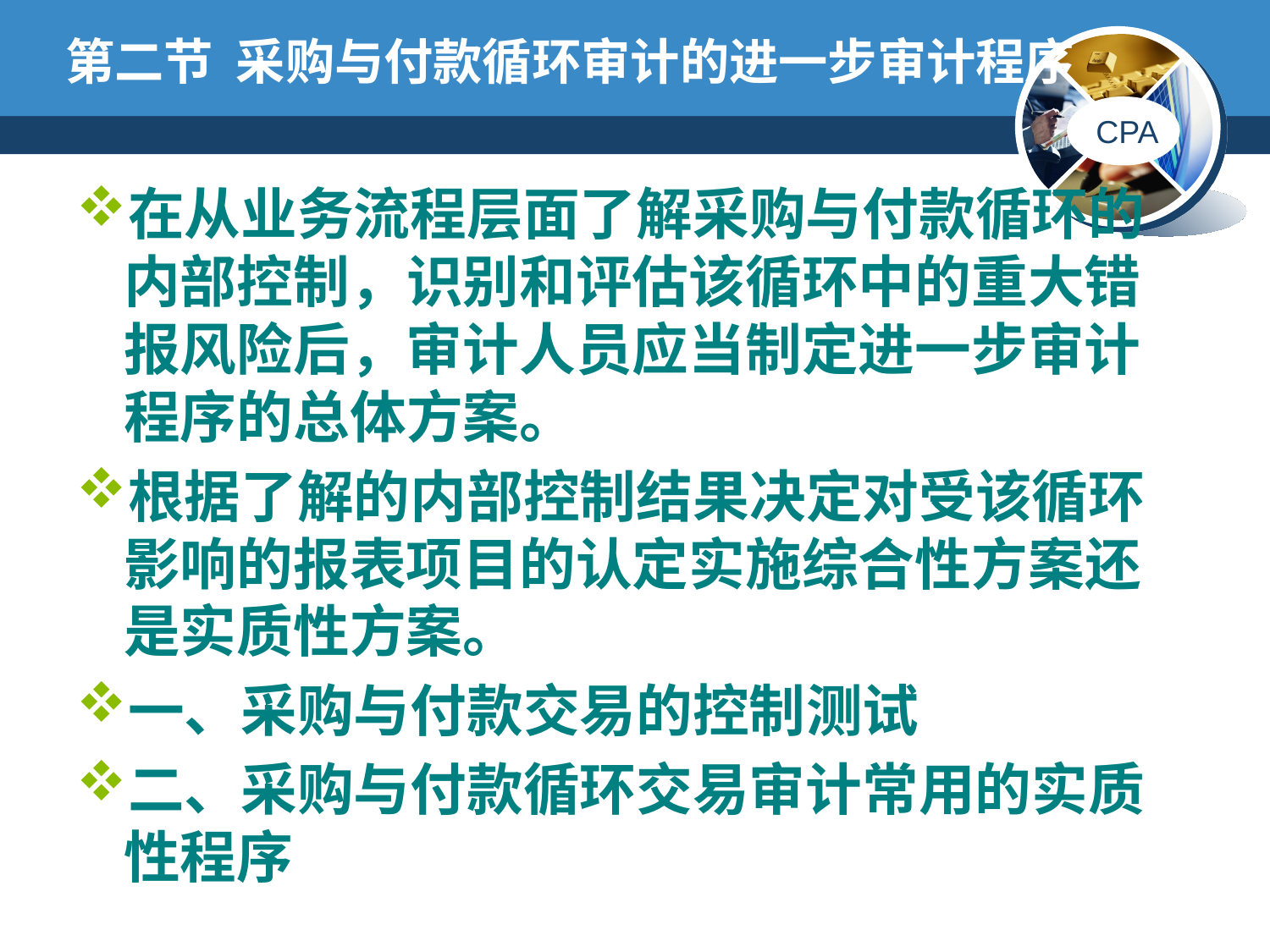

# 第二节  采购与付款循环审计的进一步审计程序
在从业务流程层面了解采购与付款循环的内部控制，识别和评估该循环中的重大错报风险后，审计人员应当制定进一步审计程序的总体方案。
根据了解的内部控制结果决定对受该循环影响的报表项目的认定实施综合性方案还是实质性方案。
一、采购与付款交易的控制测试
二、采购与付款循环交易审计常用的实质性程序